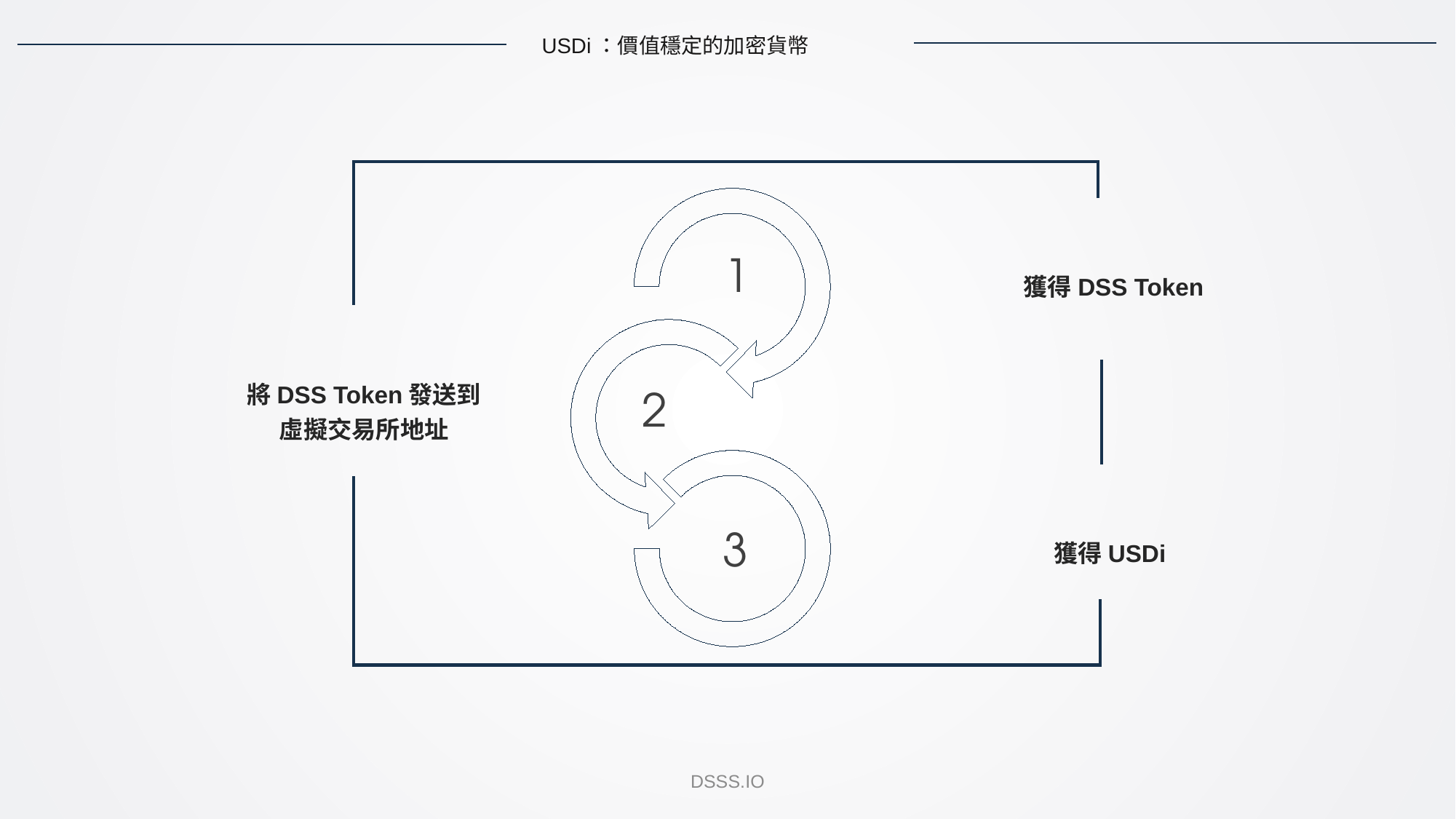

USDi：價值穩定的加密貨幣

1
2

3
獲得DSS Token
將DSS Token發送到虛擬交易所地址
獲得USDi
DSSS.IO